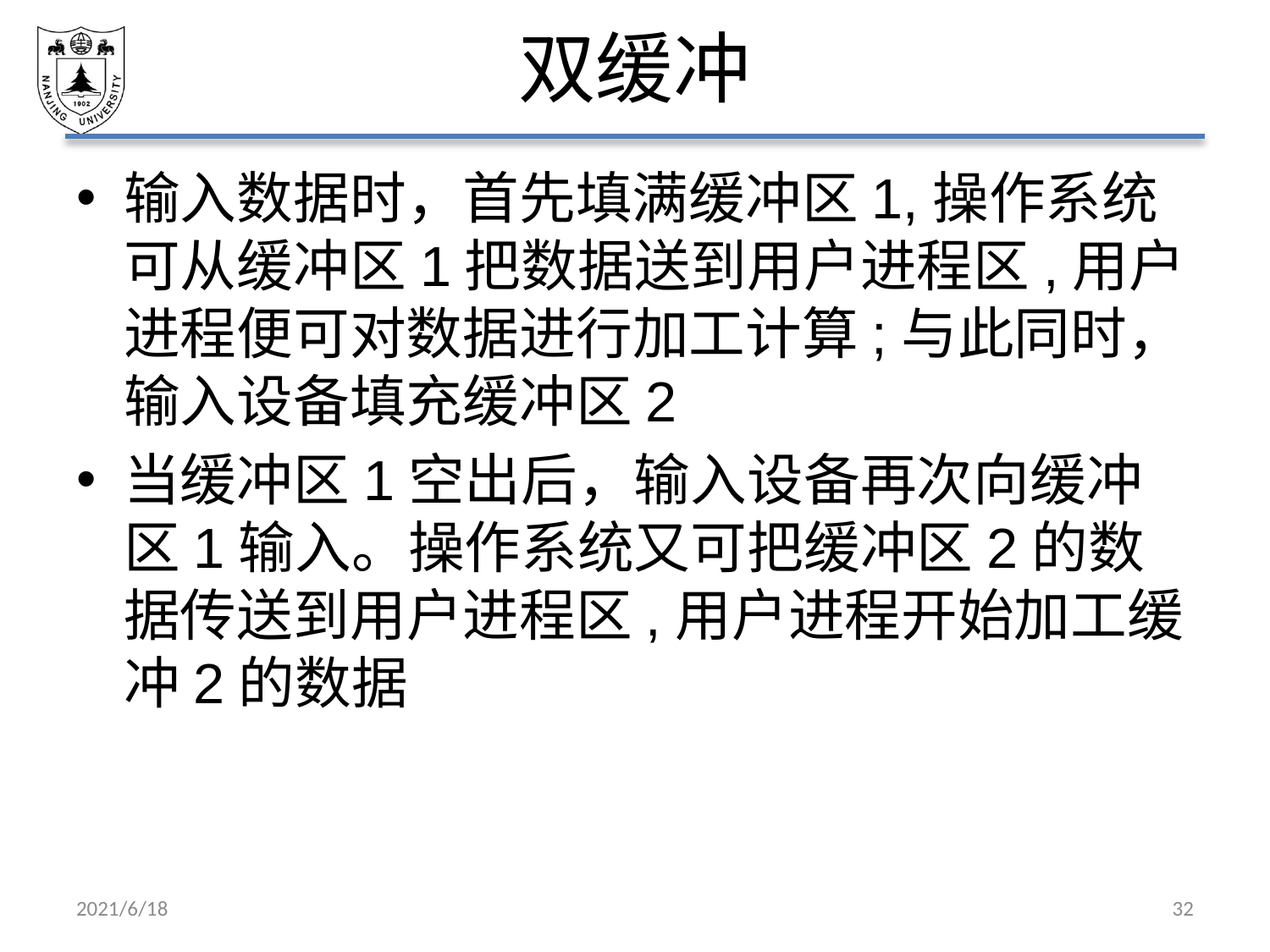

# 双缓冲
输入数据时，首先填满缓冲区1,操作系统可从缓冲区1把数据送到用户进程区,用户进程便可对数据进行加工计算;与此同时，输入设备填充缓冲区2
当缓冲区1空出后，输入设备再次向缓冲区1输入。操作系统又可把缓冲区2的数据传送到用户进程区,用户进程开始加工缓冲2的数据

2021/6/18
32